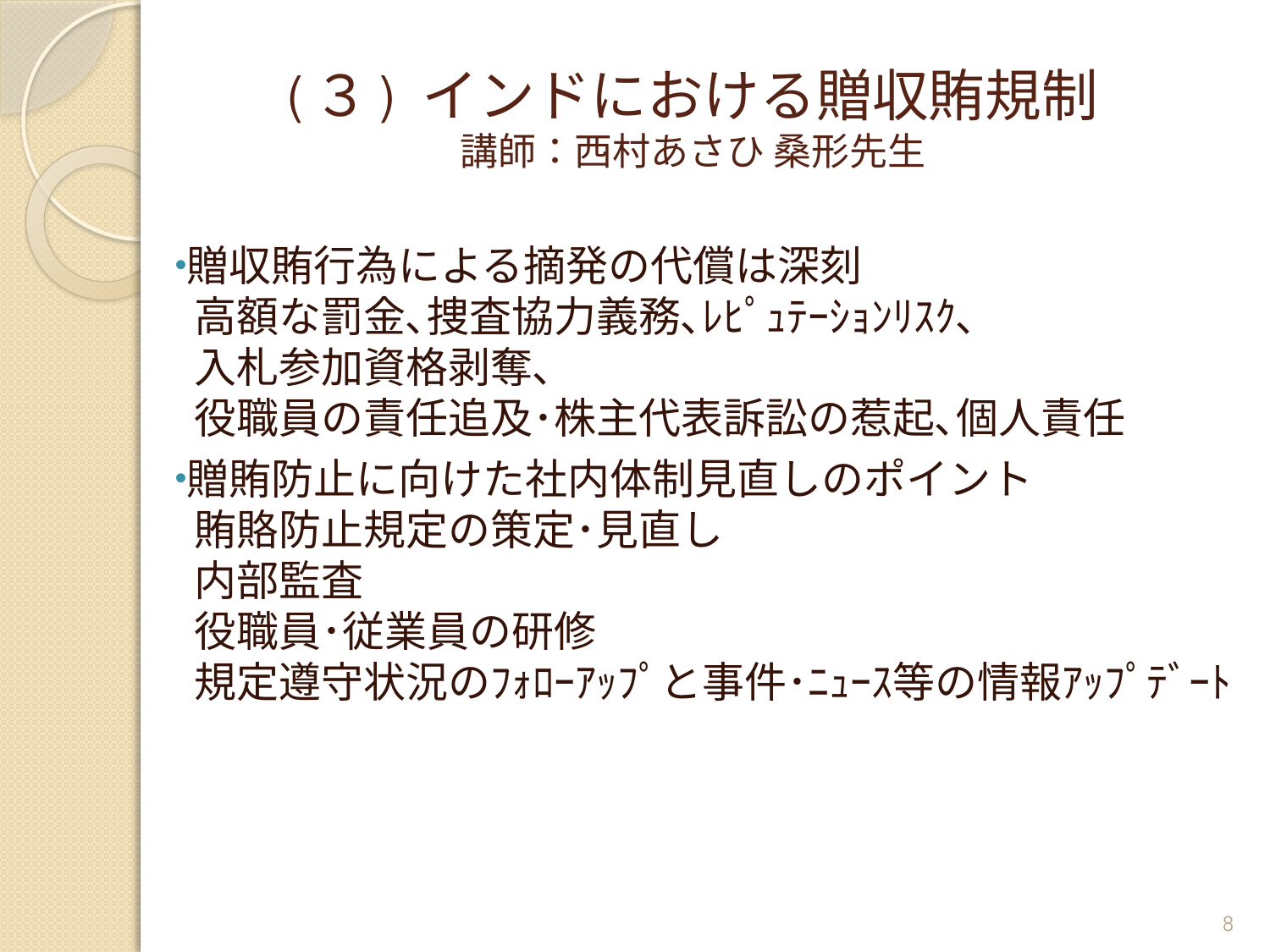

# (３) インドにおける贈収賄規制 講師：西村あさひ 桑形先生
贈収賄行為による摘発の代償は深刻
  高額な罰金､捜査協力義務､ﾚﾋﾟｭﾃｰｼｮﾝﾘｽｸ､
  入札参加資格剥奪､
  役職員の責任追及･株主代表訴訟の惹起､個人責任
贈賄防止に向けた社内体制見直しのポイント
  賄賂防止規定の策定･見直し
  内部監査
  役職員･従業員の研修
  規定遵守状況のﾌｫﾛｰｱｯﾌﾟと事件･ﾆｭｰｽ等の情報ｱｯﾌﾟﾃﾞｰﾄ

8